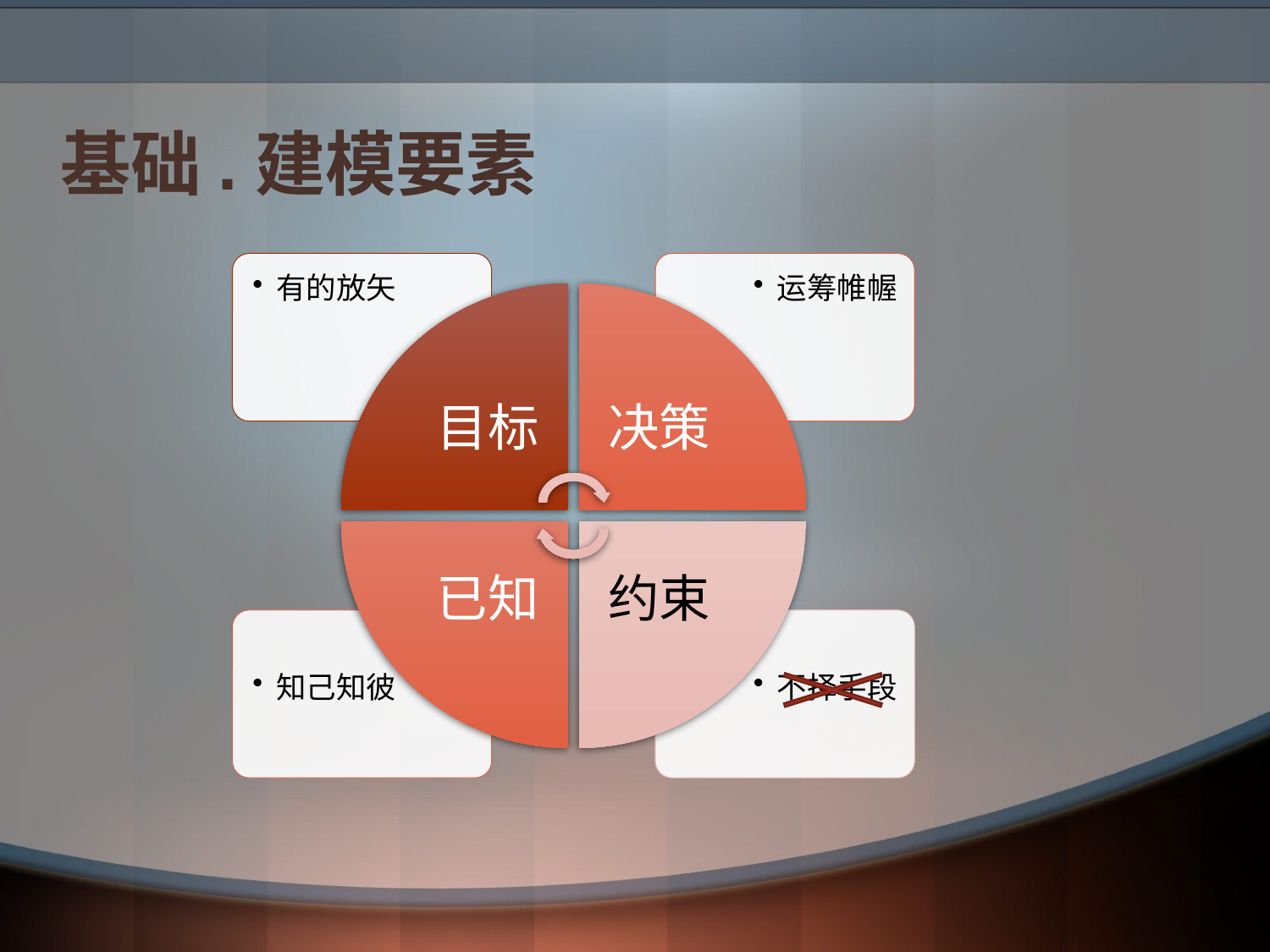

# 基础.建模要素
不择手段
知己知彼
运筹帷幄
有的放矢
目标
决策
约束
已知